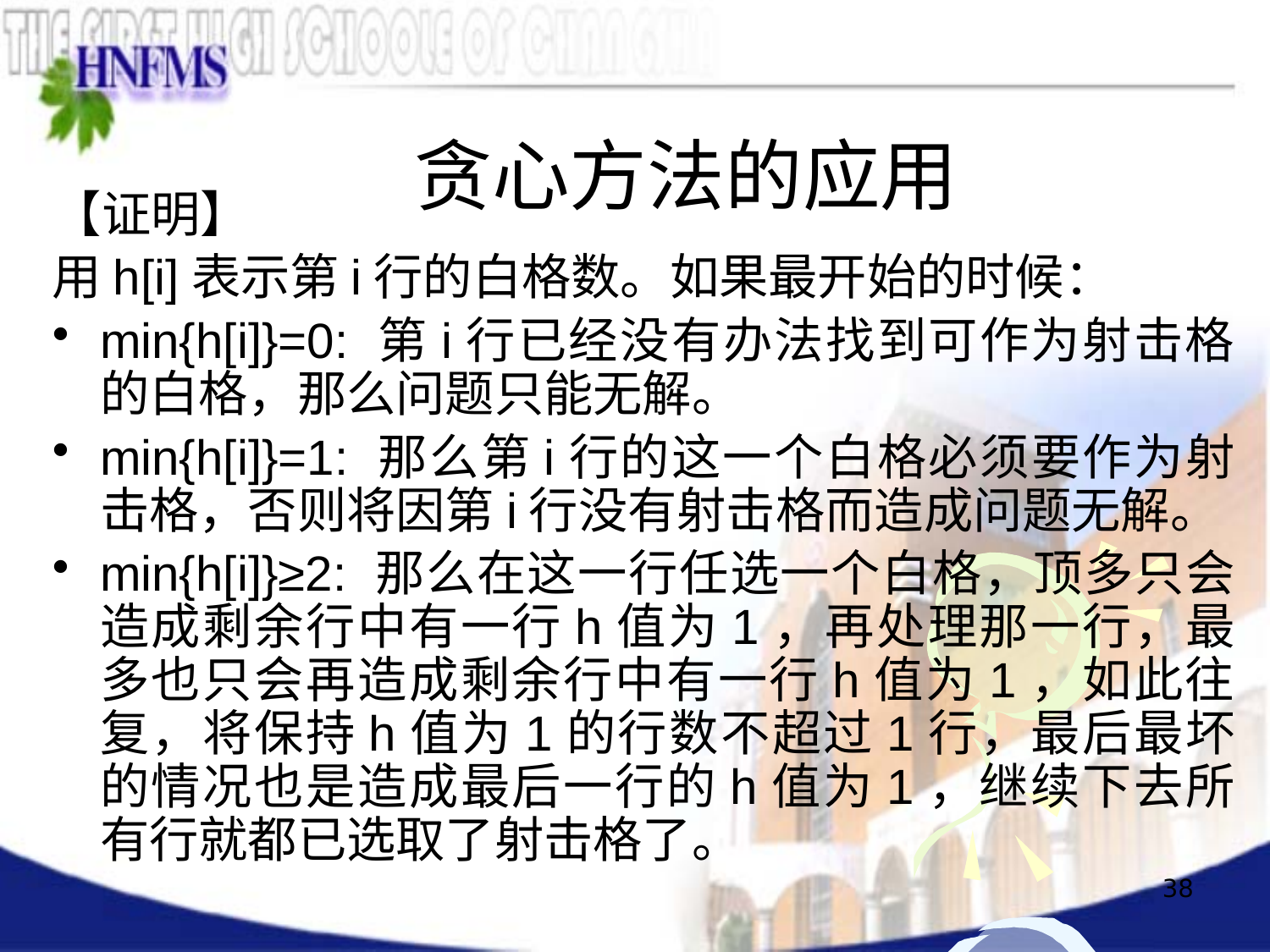

# 贪心方法的应用
【证明】
用h[i]表示第i行的白格数。如果最开始的时候：
min{h[i]}=0: 第i行已经没有办法找到可作为射击格的白格，那么问题只能无解。
min{h[i]}=1: 那么第i行的这一个白格必须要作为射击格，否则将因第i行没有射击格而造成问题无解。
min{h[i]}≥2: 那么在这一行任选一个白格，顶多只会造成剩余行中有一行h值为1，再处理那一行，最多也只会再造成剩余行中有一行h值为1，如此往复，将保持h值为1的行数不超过1行，最后最坏的情况也是造成最后一行的h值为1，继续下去所有行就都已选取了射击格了。

38